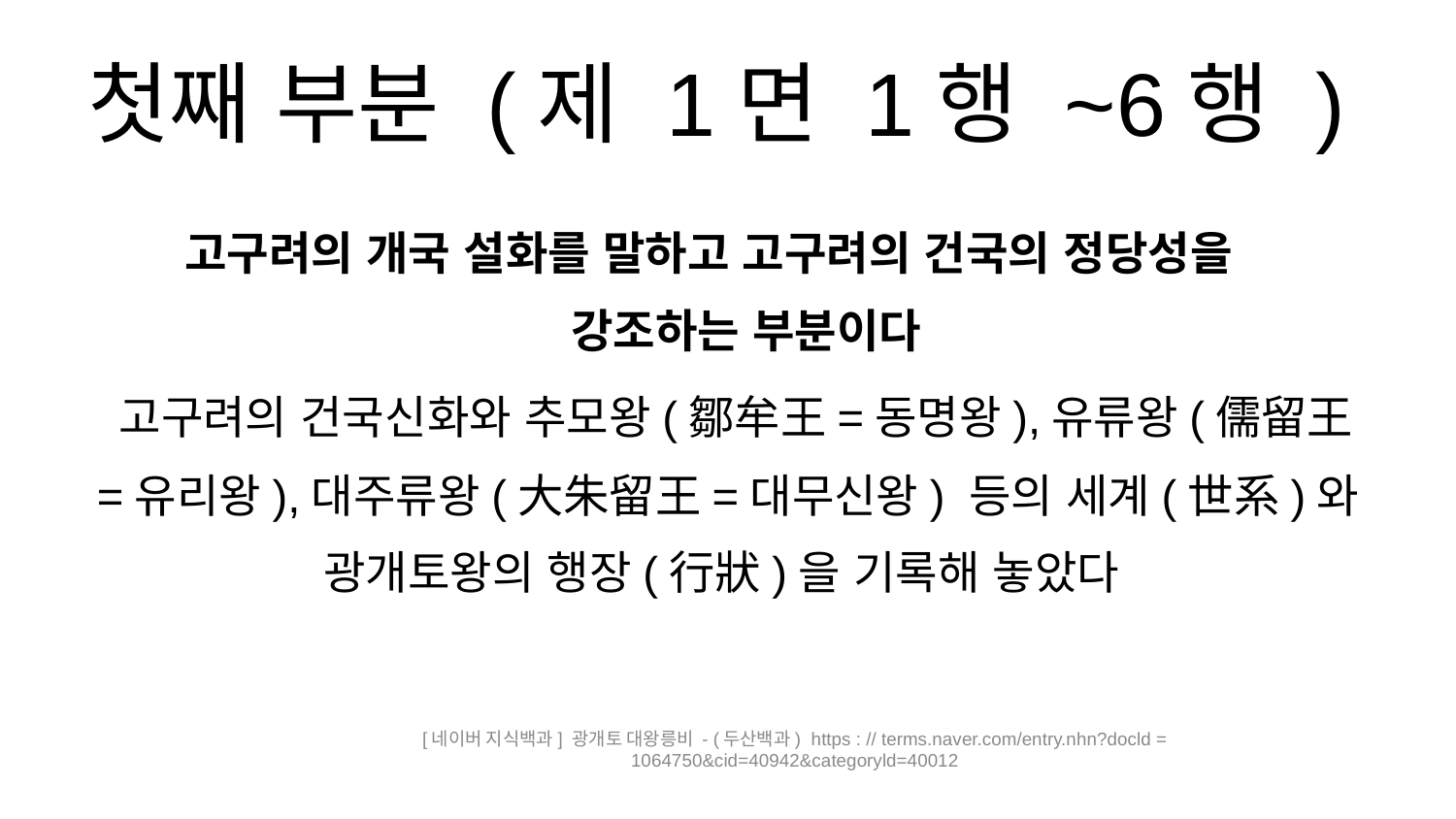

# 첫째 부분 (제 1면 1행 ~6행 )
고구려의 개국 설화를 말하고 고구려의 건국의 정당성을
   강조하는 부분이다
 고구려의 건국신화와 추모왕(鄒牟王=동명왕),유류왕(儒留王=유리왕),대주류왕(大朱留王=대무신왕) 등의 세계(世系)와 광개토왕의 행장(行狀)을 기록해 놓았다

[네이버 지식백과] 광개토 대왕릉비 - (두산백과)  https : // terms.naver.com/entry.nhn?docld = 1064750&cid=40942&categoryld=40012